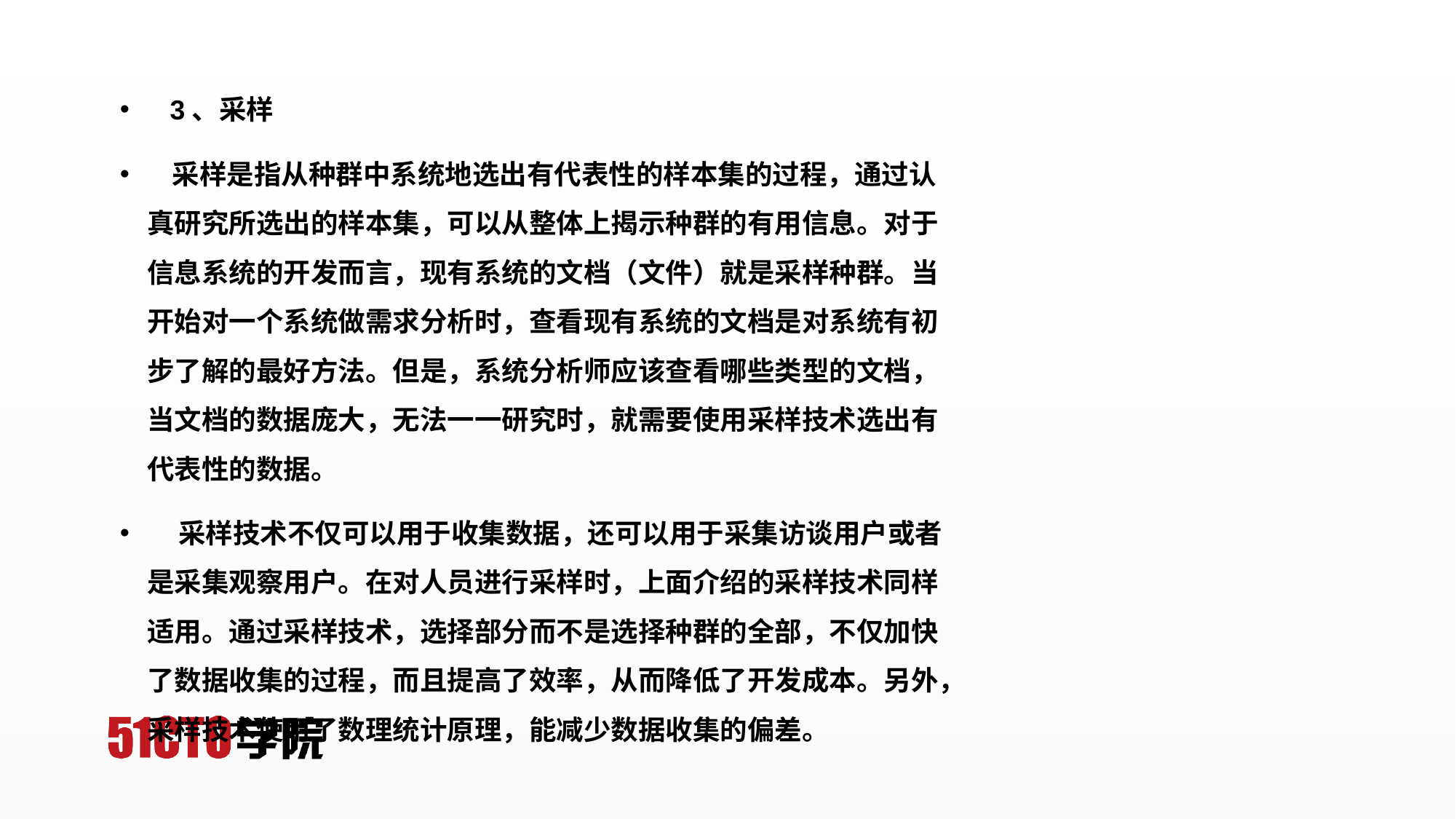

3、采样
   采样是指从种群中系统地选出有代表性的样本集的过程，通过认真研究所选出的样本集，可以从整体上揭示种群的有用信息。对于信息系统的开发而言，现有系统的文档（文件）就是采样种群。当开始对一个系统做需求分析时，查看现有系统的文档是对系统有初步了解的最好方法。但是，系统分析师应该查看哪些类型的文档，当文档的数据庞大，无法一一研究时，就需要使用采样技术选出有代表性的数据。
    采样技术不仅可以用于收集数据，还可以用于采集访谈用户或者是采集观察用户。在对人员进行采样时，上面介绍的采样技术同样适用。通过采样技术，选择部分而不是选择种群的全部，不仅加快了数据收集的过程，而且提高了效率，从而降低了开发成本。另外，采样技术使用了数理统计原理，能减少数据收集的偏差。